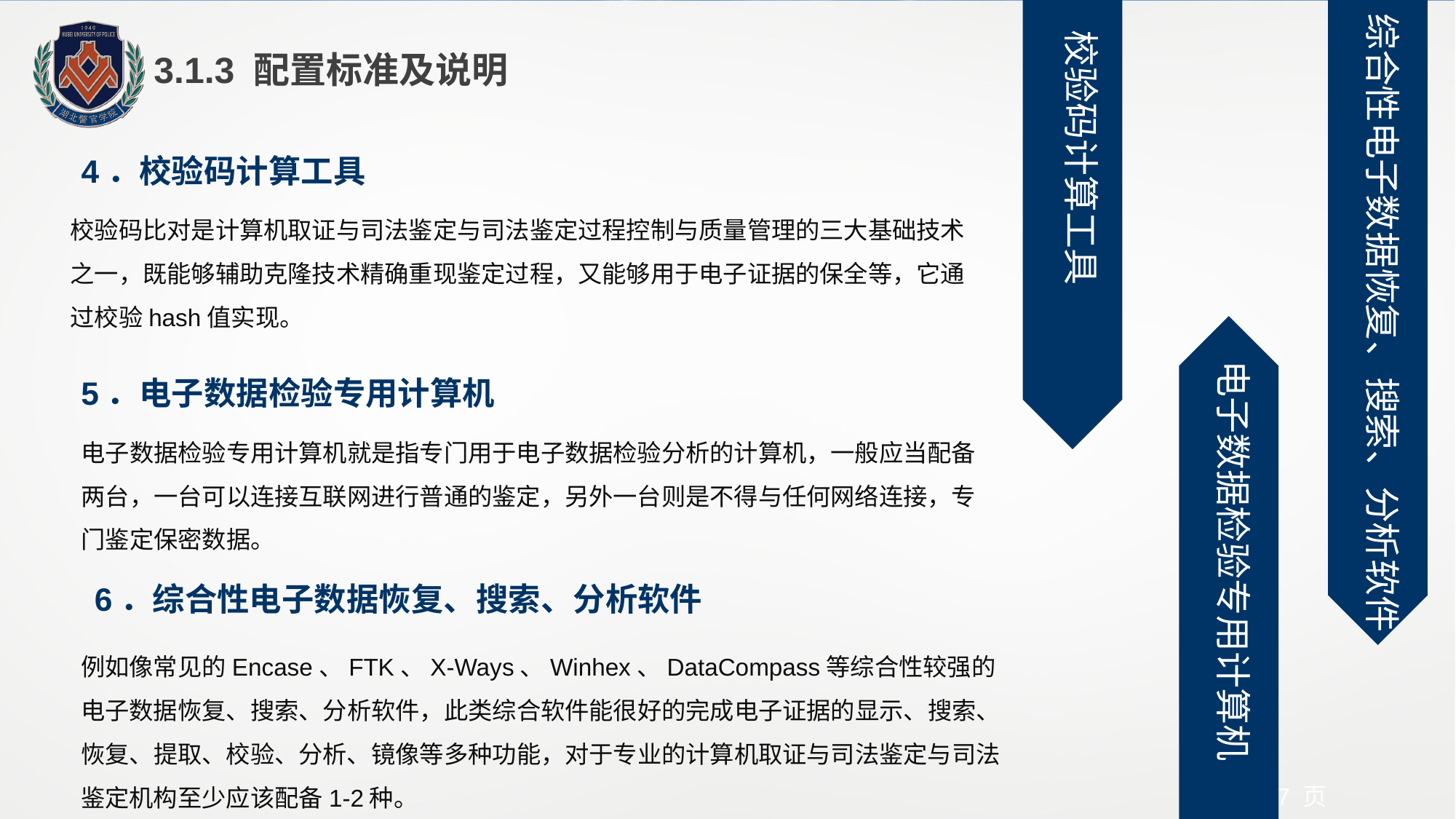

校验码计算工具

综合性电子数据恢复、搜索、分析软件

3.1.3 配置标准及说明
4．校验码计算工具
校验码比对是计算机取证与司法鉴定与司法鉴定过程控制与质量管理的三大基础技术之一，既能够辅助克隆技术精确重现鉴定过程，又能够用于电子证据的保全等，它通过校验hash值实现。
电子数据检验专用计算机

5．电子数据检验专用计算机
电子数据检验专用计算机就是指专门用于电子数据检验分析的计算机，一般应当配备两台，一台可以连接互联网进行普通的鉴定，另外一台则是不得与任何网络连接，专门鉴定保密数据。
6．综合性电子数据恢复、搜索、分析软件
例如像常见的Encase、FTK、X-Ways、Winhex、DataCompass等综合性较强的电子数据恢复、搜索、分析软件，此类综合软件能很好的完成电子证据的显示、搜索、恢复、提取、校验、分析、镜像等多种功能，对于专业的计算机取证与司法鉴定与司法鉴定机构至少应该配备1-2种。